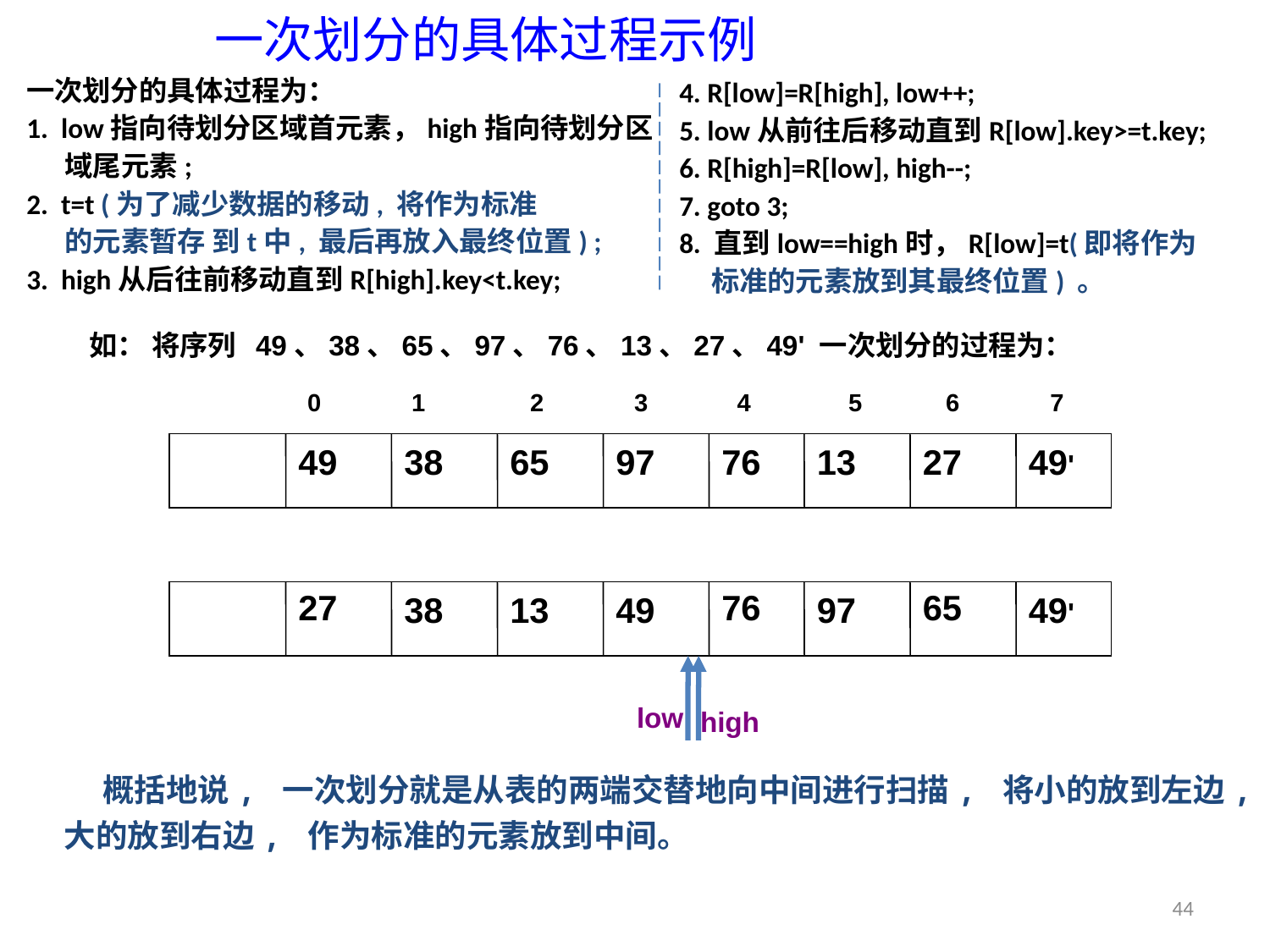

一次划分的具体过程示例
一次划分的具体过程为：
1.  low指向待划分区域首元素，high指向待划分区
     域尾元素;
2.  t=t (为了减少数据的移动, 将作为标准
     的元素暂存 到t中, 最后再放入最终位置) ;
3.  high从后往前移动直到R[high].key<t.key;

4. R[low]=R[high], low++;
5. low从前往后移动直到R[low].key>=t.key;
6. R[high]=R[low], high--;
7. goto 3;
8. 直到low==high时，R[low]=t(即将作为
    标准的元素放到其最终位置) 。

如： 将序列  49、38、65、97、76、13、27、49' 一次划分的过程为：
0             1               2             3	       4              5            6             7

49
38
65
97
76
13
27
49'
27
76
65

38
13
49
97
49'

low

high
        概括地说, 一次划分就是从表的两端交替地向中间进行扫描, 将小的放到左边,  大的放到右边, 作为标准的元素放到中间。
44